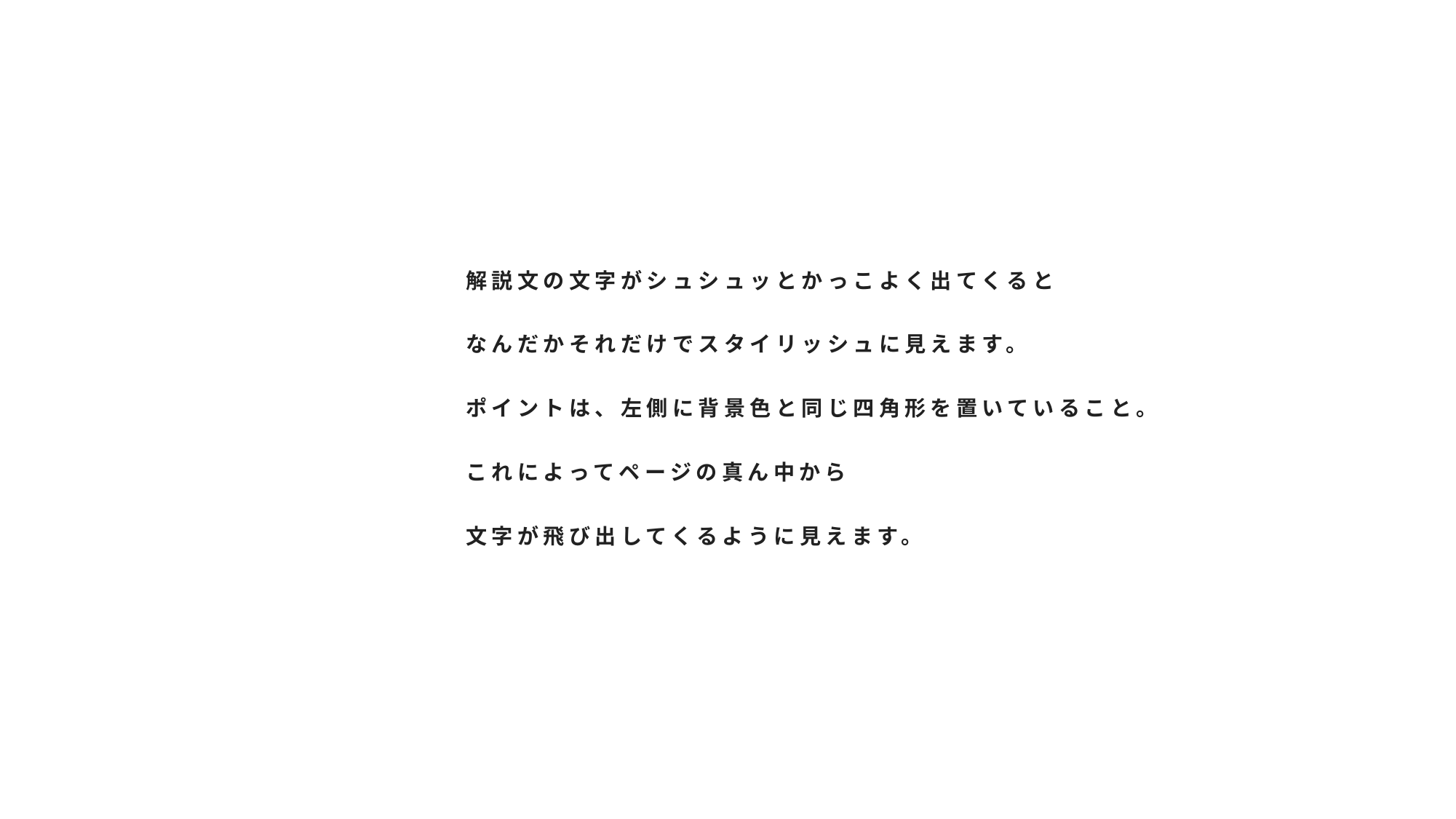

解説文の文字がシュシュッとかっこよく出てくると
なんだかそれだけでスタイリッシュに見えます。
ポイントは、左側に背景色と同じ四角形を置いていること。
これによってページの真ん中から
文字が飛び出してくるように見えます。